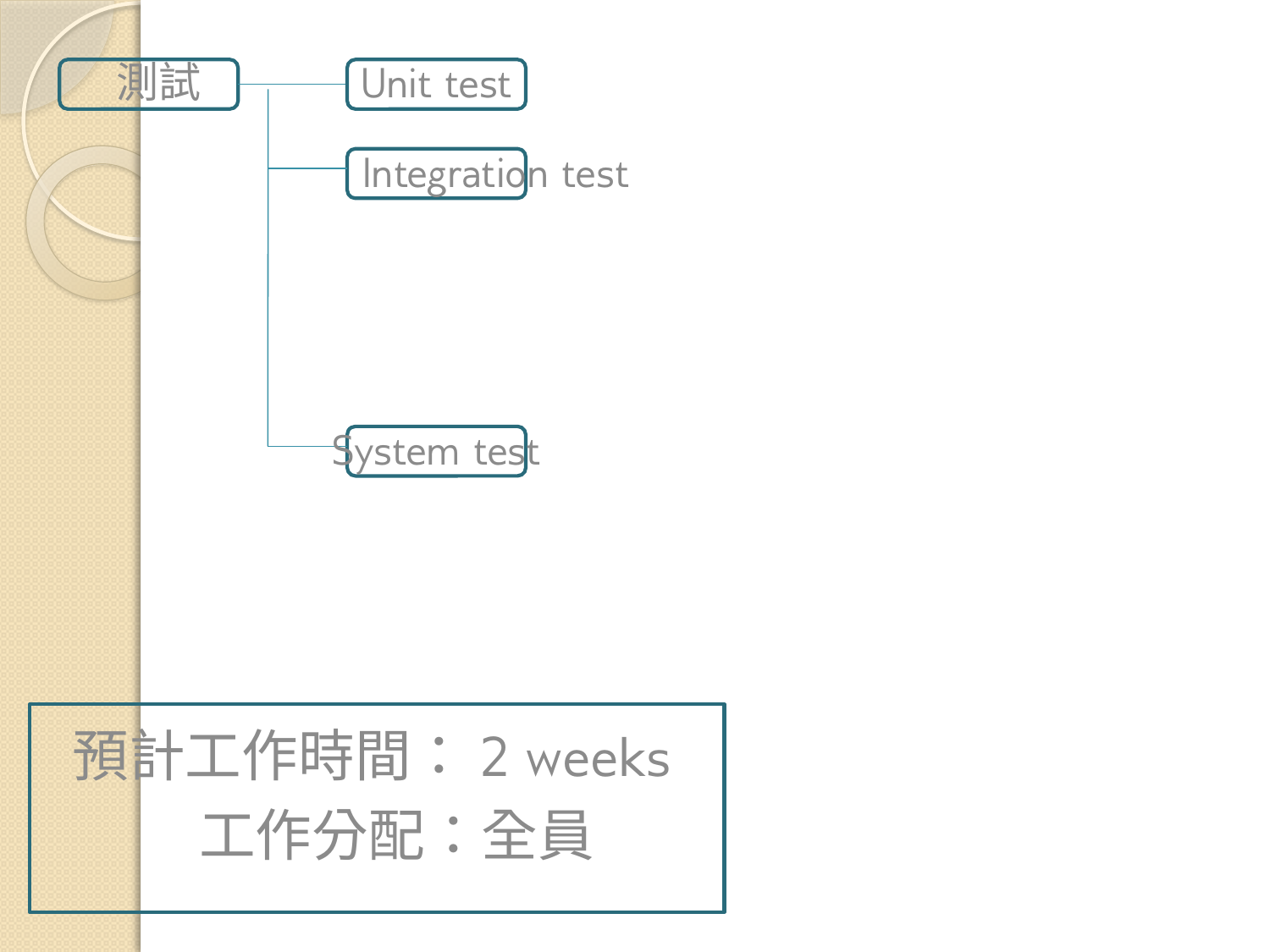

Unit test
測試

Integration test

System test

預計工作時間：2 weeks
工作分配：全員